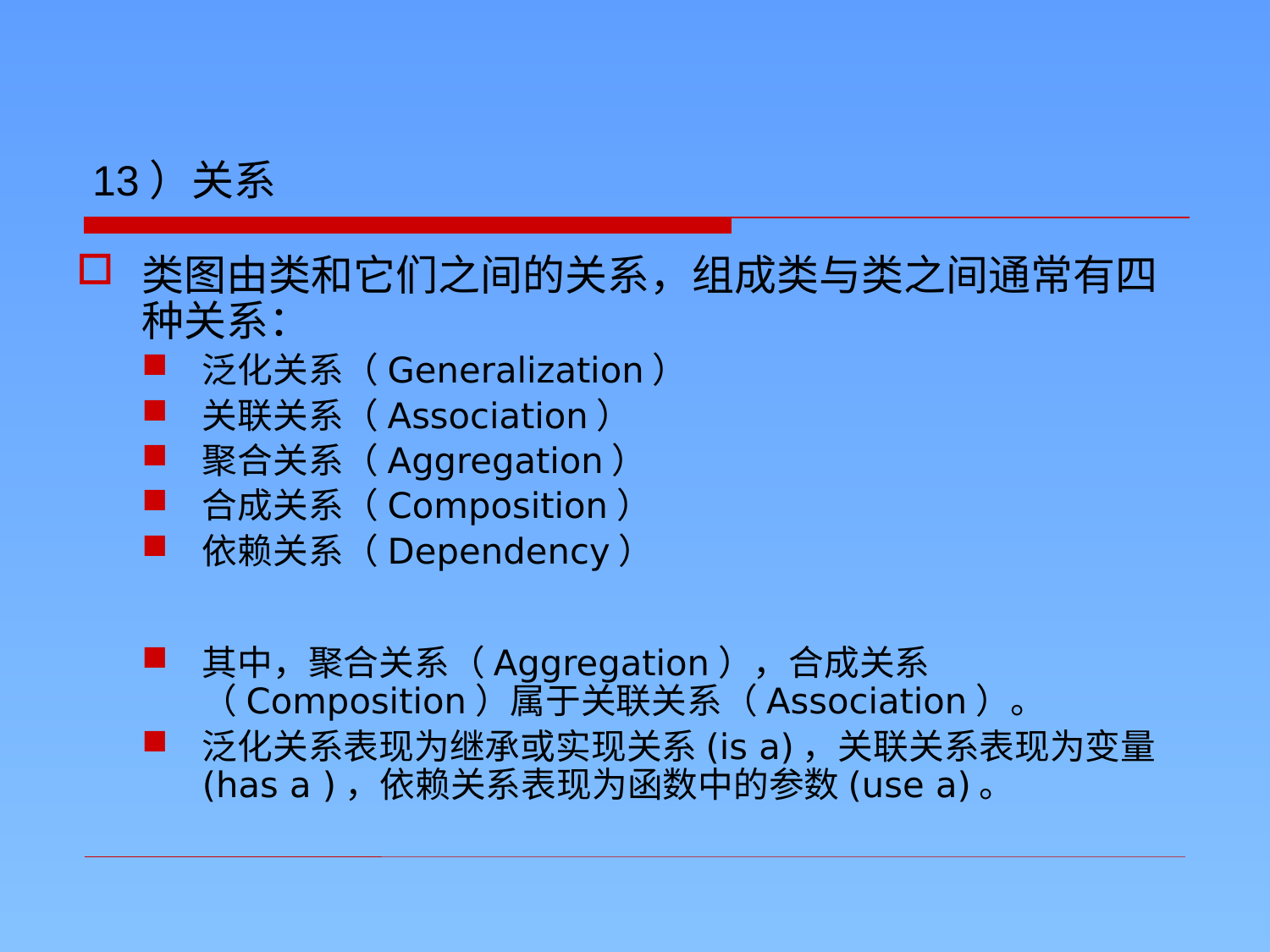

13）关系
类图由类和它们之间的关系，组成类与类之间通常有四种关系：
泛化关系（Generalization）
关联关系（Association）
聚合关系（Aggregation）
合成关系（Composition）
依赖关系（Dependency）

其中，聚合关系（Aggregation），合成关系（Composition）属于关联关系（Association）。
泛化关系表现为继承或实现关系(is a)，关联关系表现为变量(has a )，依赖关系表现为函数中的参数(use a)。